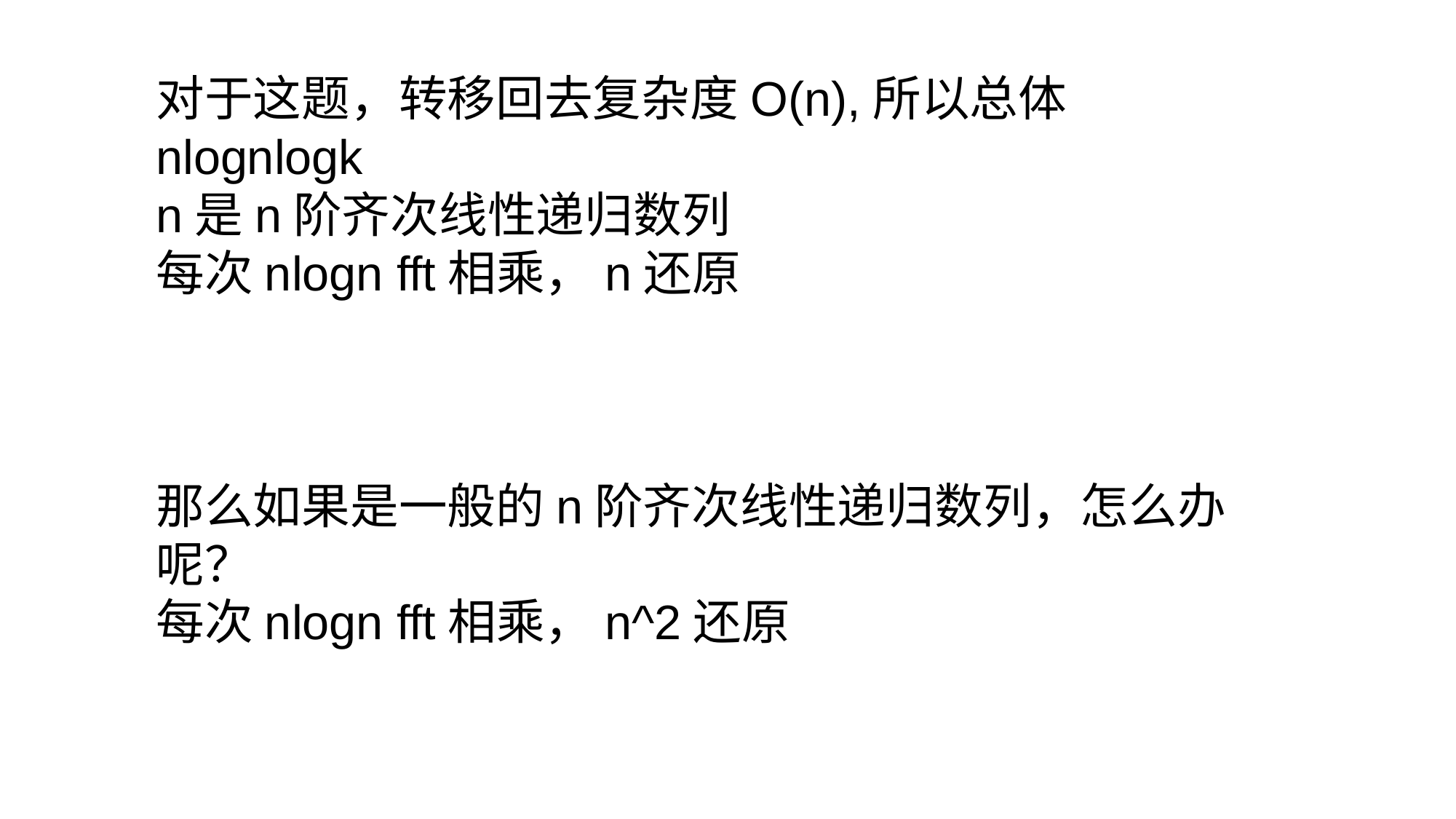

对于这题，转移回去复杂度O(n),所以总体nlognlogk
n是n阶齐次线性递归数列
每次nlogn fft相乘，n还原

那么如果是一般的n阶齐次线性递归数列，怎么办呢？
每次nlogn fft相乘，n^2还原